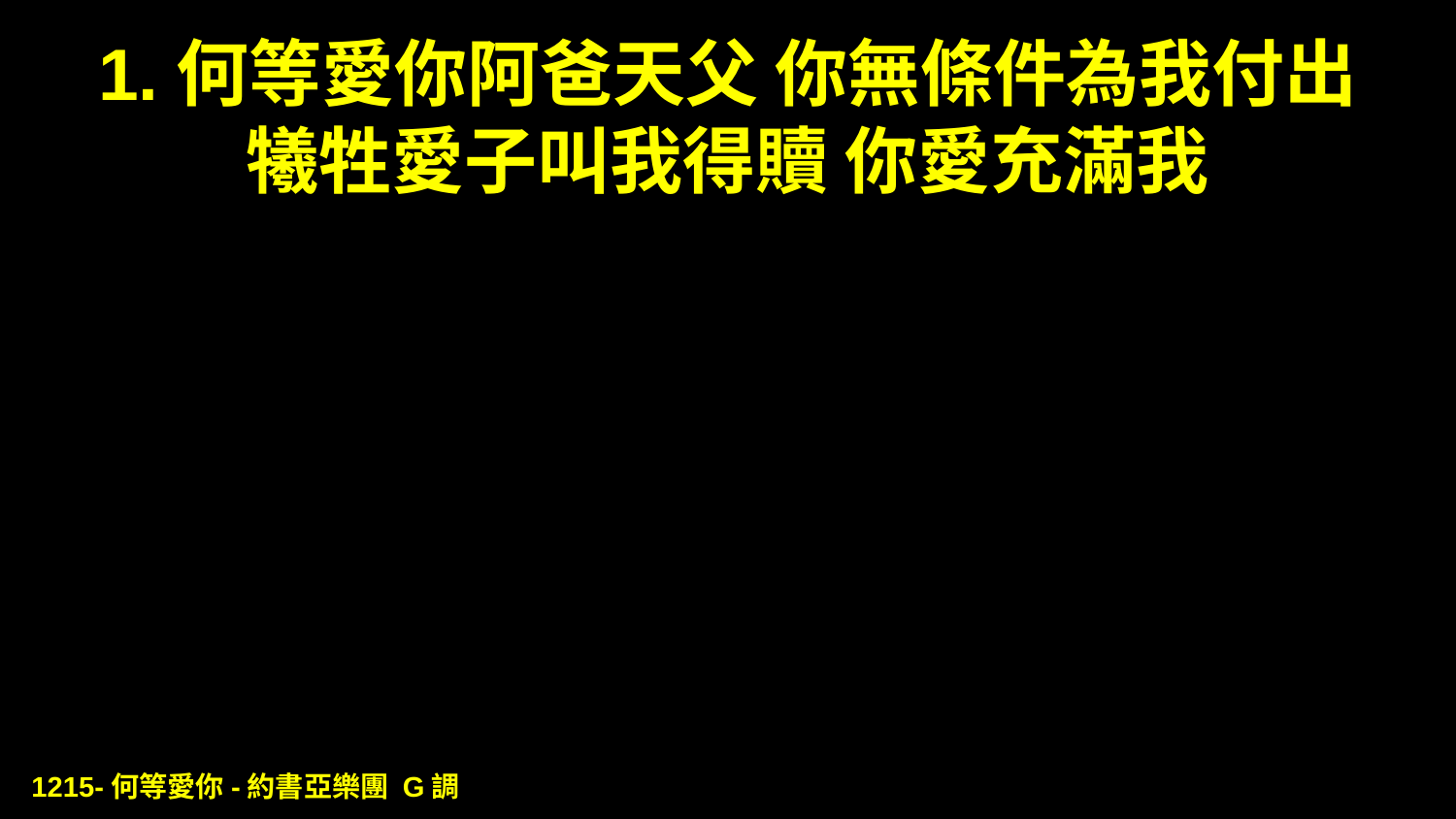

# 1.何等愛你阿爸天父 你無條件為我付出 犧牲愛子叫我得贖 你愛充滿我
1215-何等愛你-約書亞樂團 G調